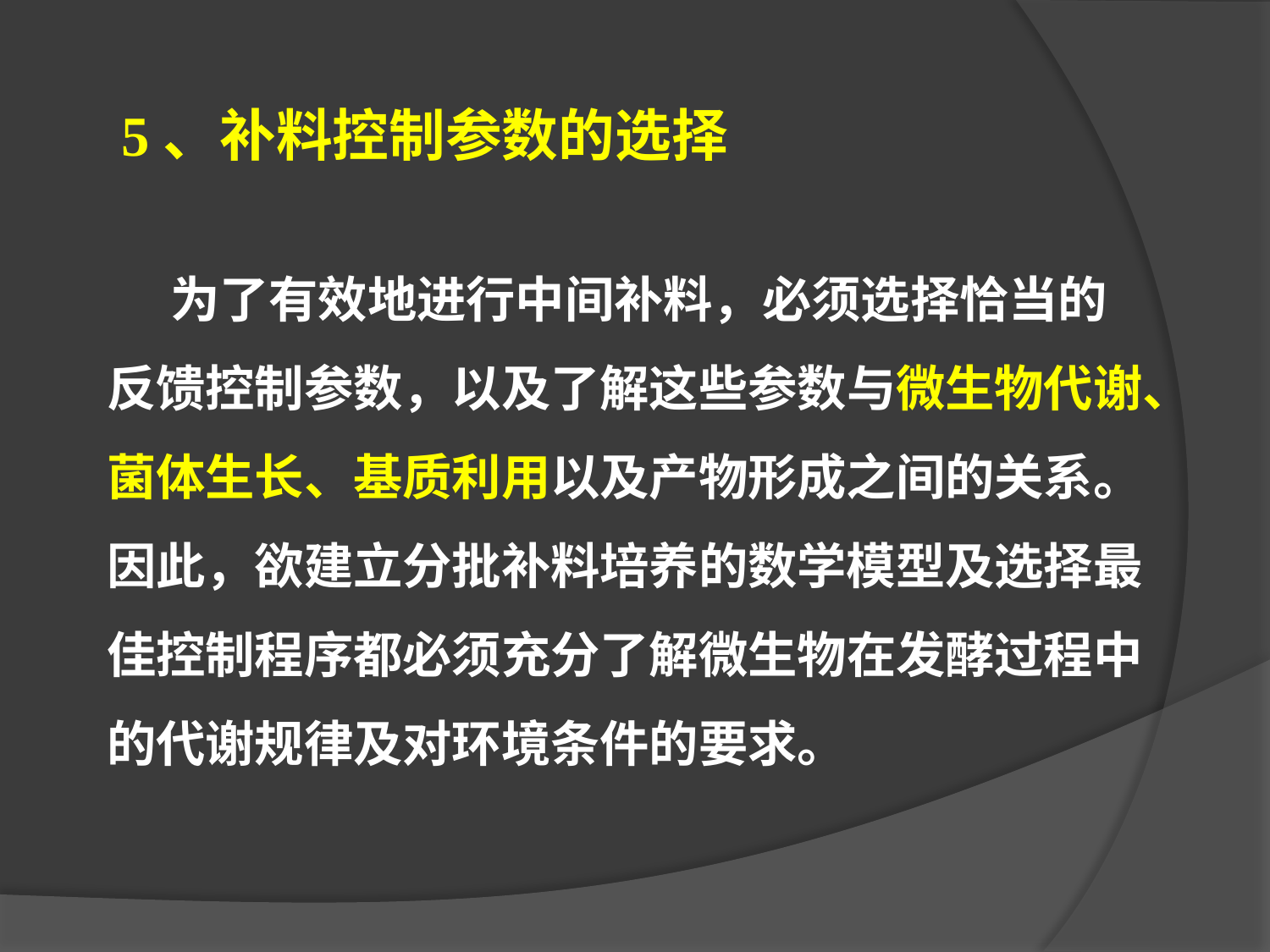

# 5、补料控制参数的选择
为了有效地进行中间补料，必须选择恰当的反馈控制参数，以及了解这些参数与微生物代谢、菌体生长、基质利用以及产物形成之间的关系。因此，欲建立分批补料培养的数学模型及选择最佳控制程序都必须充分了解微生物在发酵过程中的代谢规律及对环境条件的要求。